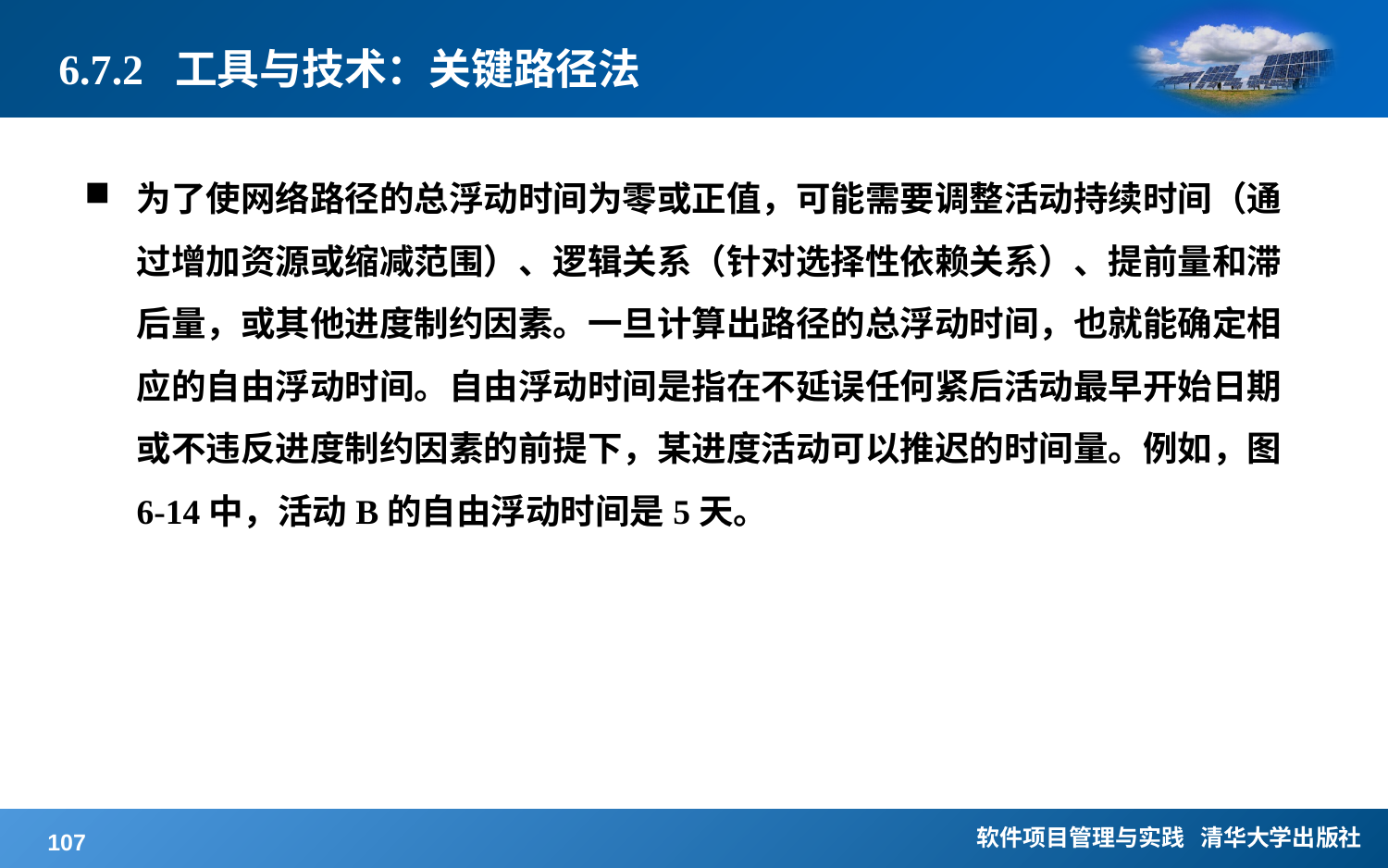

# 6.7.2  工具与技术：关键路径法
为了使网络路径的总浮动时间为零或正值，可能需要调整活动持续时间（通过增加资源或缩减范围）、逻辑关系（针对选择性依赖关系）、提前量和滞后量，或其他进度制约因素。一旦计算出路径的总浮动时间，也就能确定相应的自由浮动时间。自由浮动时间是指在不延误任何紧后活动最早开始日期或不违反进度制约因素的前提下，某进度活动可以推迟的时间量。例如，图6-14中，活动B的自由浮动时间是5天。